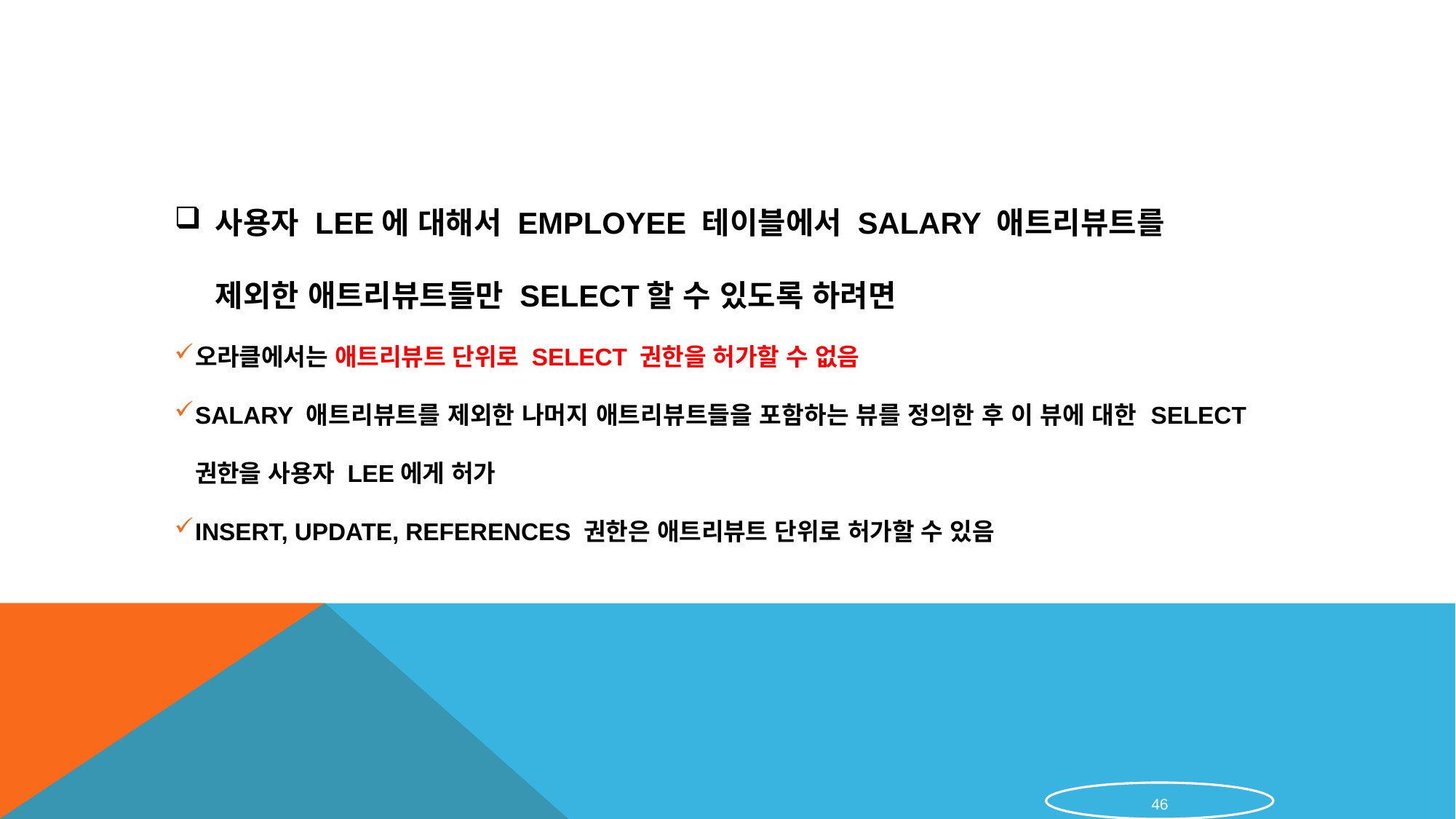

사용자 LEE에 대해서 EMPLOYEE 테이블에서 SALARY 애트리뷰트를 제외한 애트리뷰트들만 SELECT할 수 있도록 하려면
오라클에서는 애트리뷰트 단위로 SELECT 권한을 허가할 수 없음
SALARY 애트리뷰트를 제외한 나머지 애트리뷰트들을 포함하는 뷰를 정의한 후 이 뷰에 대한 SELECT 권한을 사용자 LEE에게 허가
INSERT, UPDATE, REFERENCES 권한은 애트리뷰트 단위로 허가할 수 있음

46